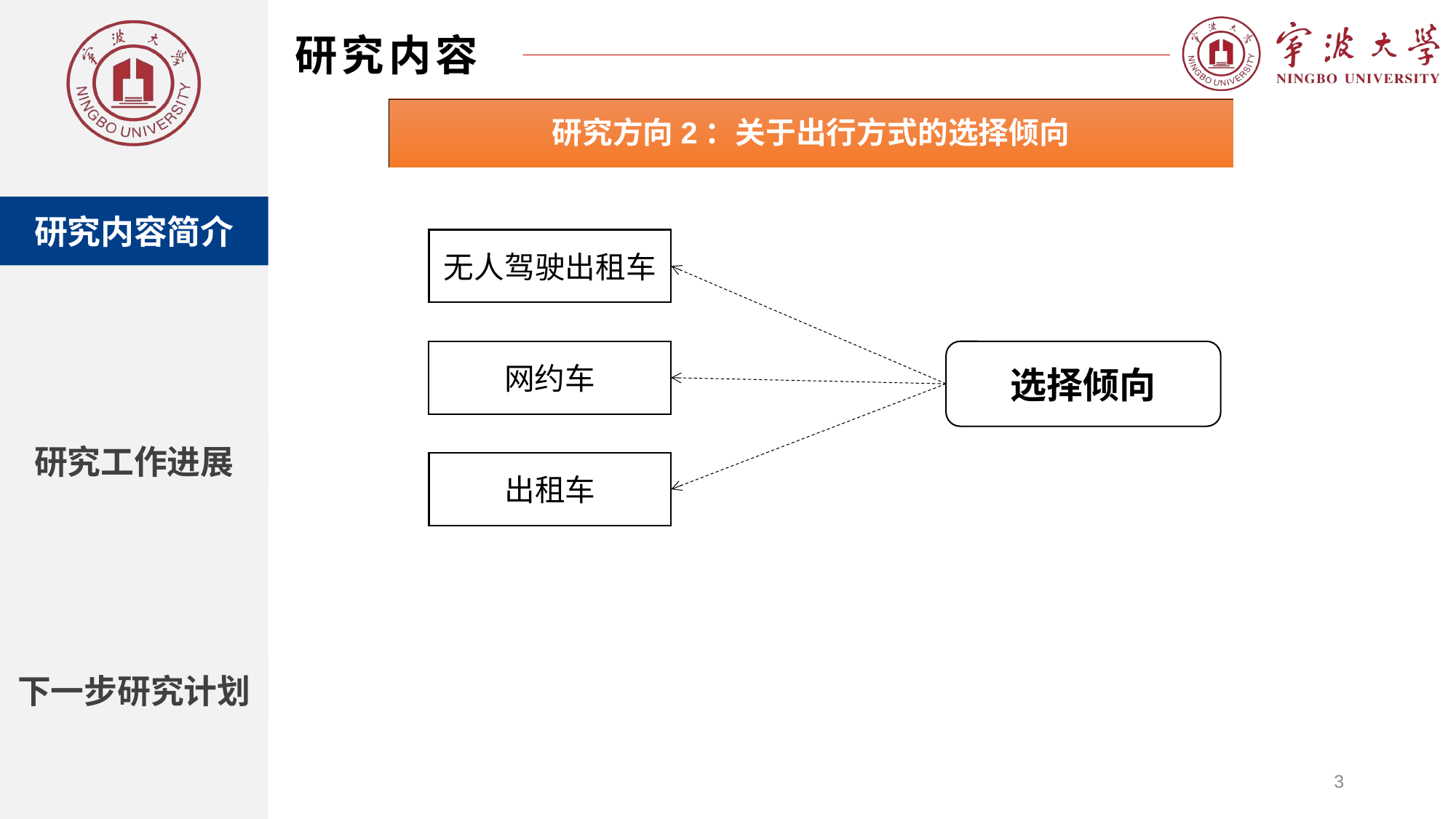

研究内容
研究方向2：关于出行方式的选择倾向
研究内容简介
无人驾驶出租车
网约车
选择倾向
出租车
研究工作进展
下一步研究计划
3
3